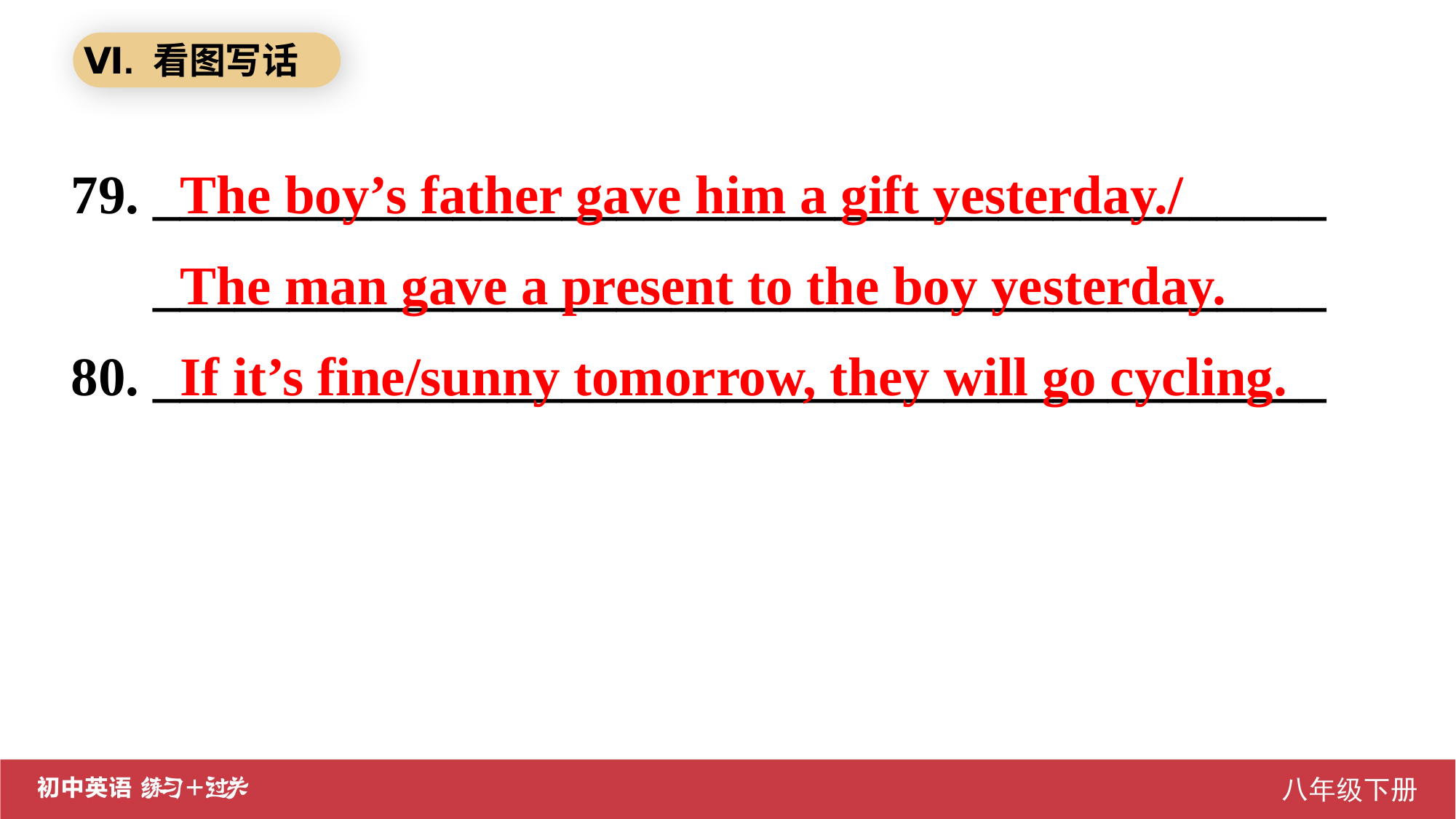

Ⅵ. 看图写话
79. ___________________________________________
      ___________________________________________
80. ___________________________________________
The boy’s father gave him a gift yesterday./
The man gave a present to the boy yesterday.
If it’s fine/sunny tomorrow, they will go cycling.